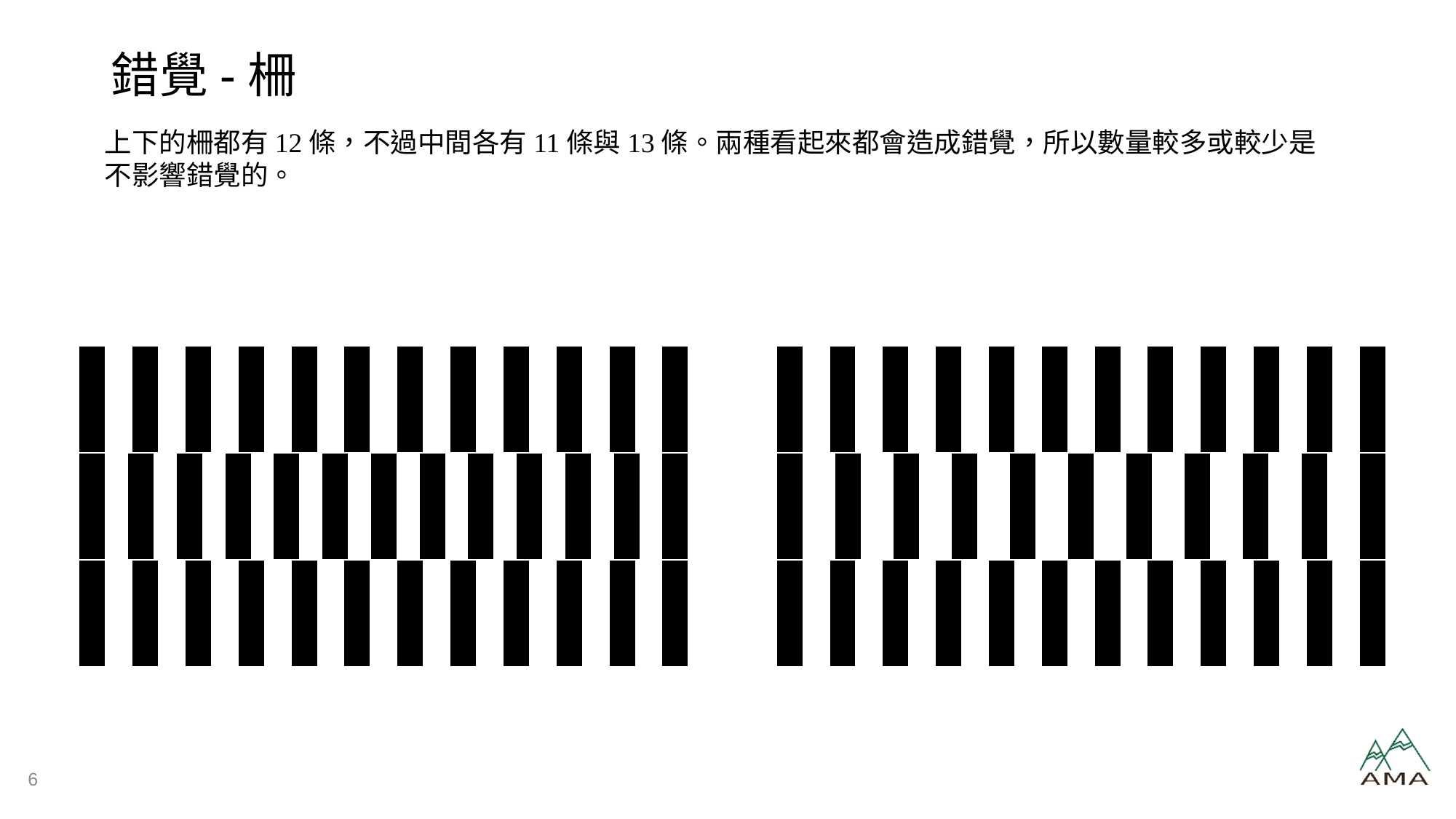

# 錯覺-柵
上下的柵都有12條，不過中間各有11條與13條。兩種看起來都會造成錯覺，所以數量較多或較少是不影響錯覺的。

6